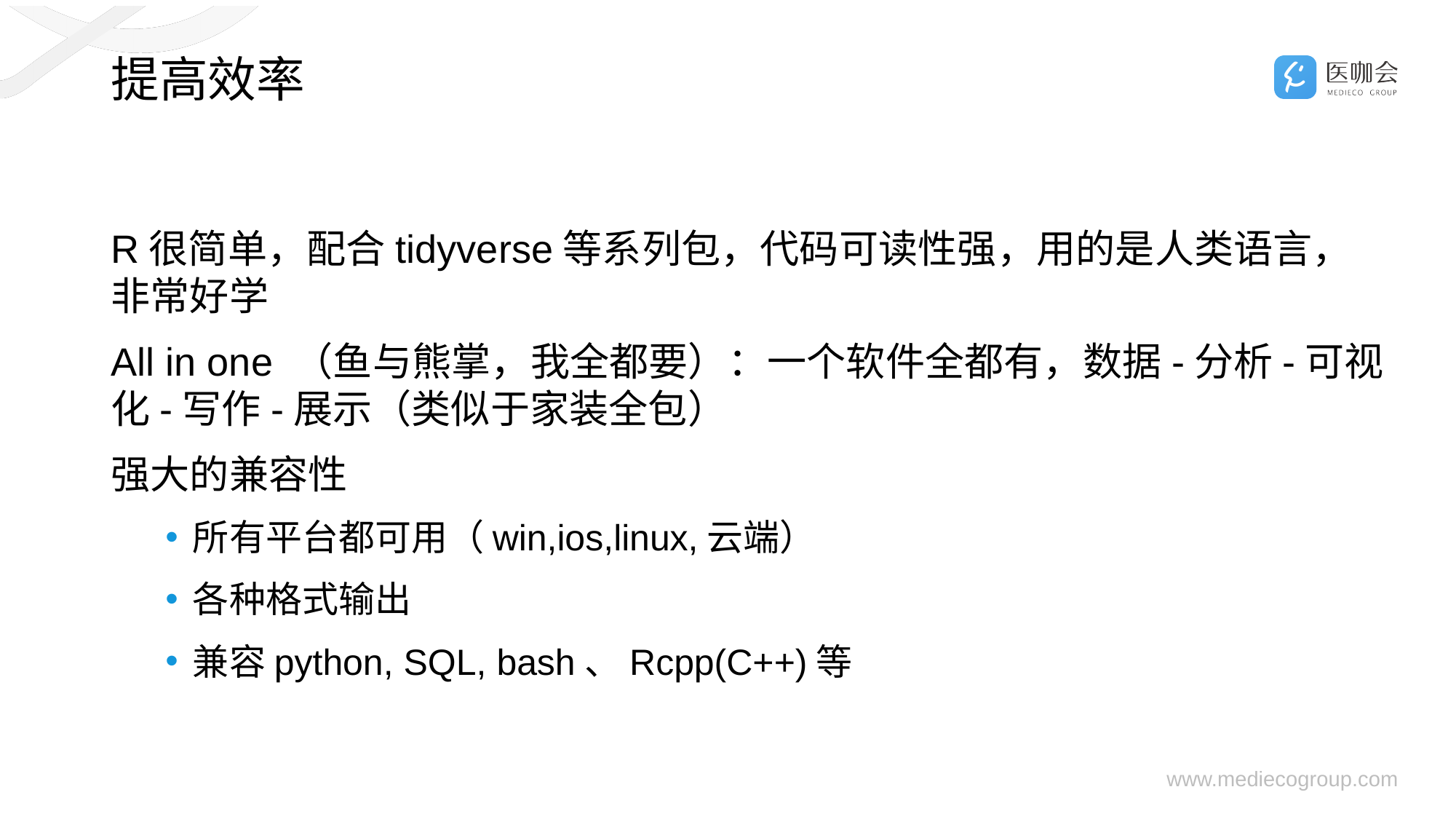

# 提高效率
R很简单，配合tidyverse等系列包，代码可读性强，用的是人类语言， 非常好学
All in one （鱼与熊掌，我全都要）：一个软件全都有，数据-分析-可视化-写作-展示（类似于家装全包）
强大的兼容性
所有平台都可用（win,ios,linux,云端）
各种格式输出
兼容python, SQL, bash、Rcpp(C++)等